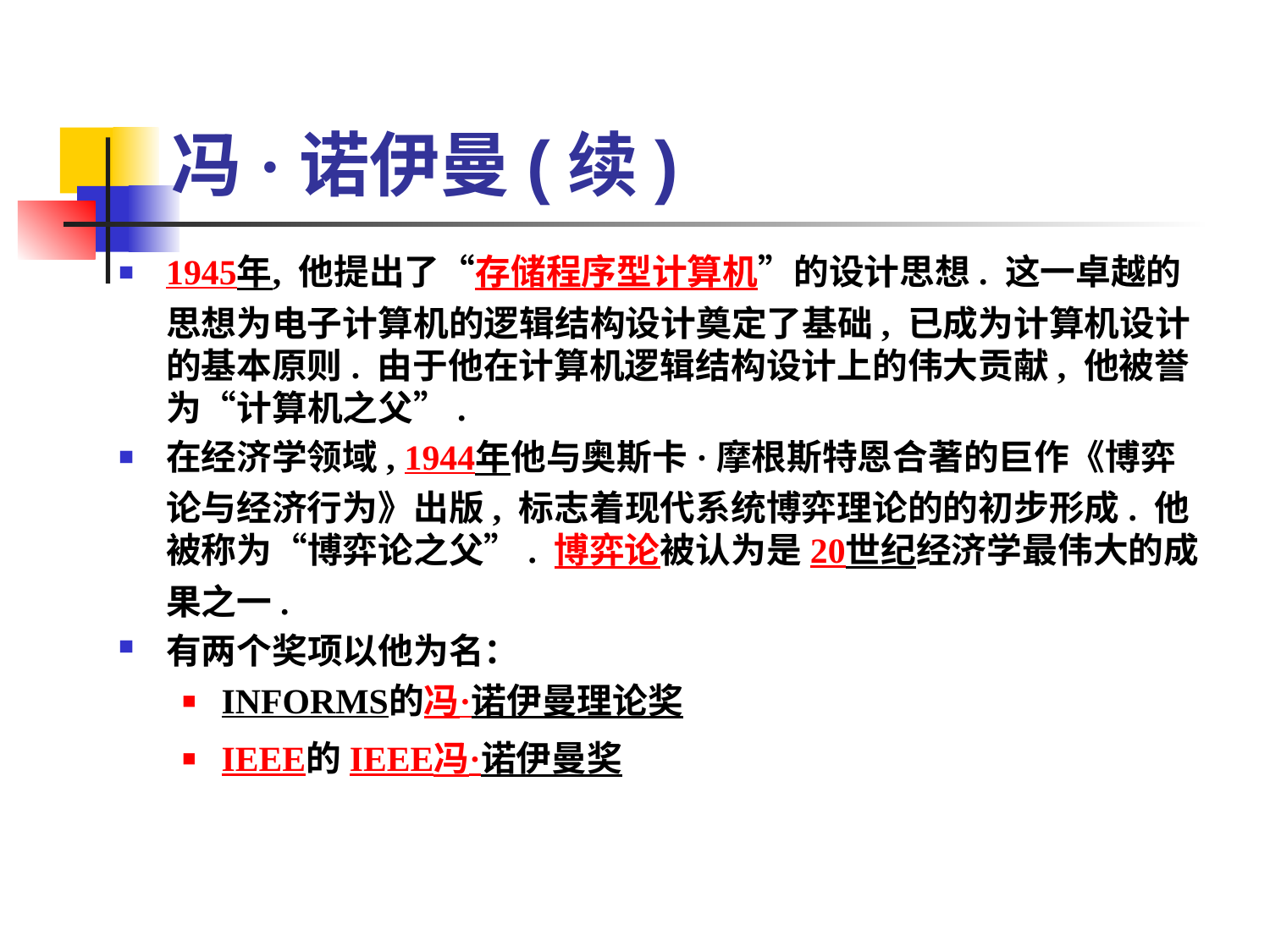

# 冯·诺伊曼(续)
1945年, 他提出了“存储程序型计算机”的设计思想. 这一卓越的思想为电子计算机的逻辑结构设计奠定了基础, 已成为计算机设计的基本原则. 由于他在计算机逻辑结构设计上的伟大贡献, 他被誉为“计算机之父”.
在经济学领域, 1944年他与奥斯卡·摩根斯特恩合著的巨作《博弈论与经济行为》出版, 标志着现代系统博弈理论的的初步形成. 他被称为“博弈论之父”. 博弈论被认为是20世纪经济学最伟大的成果之一.
有两个奖项以他为名：
INFORMS的冯·诺伊曼理论奖
IEEE的IEEE冯·诺伊曼奖